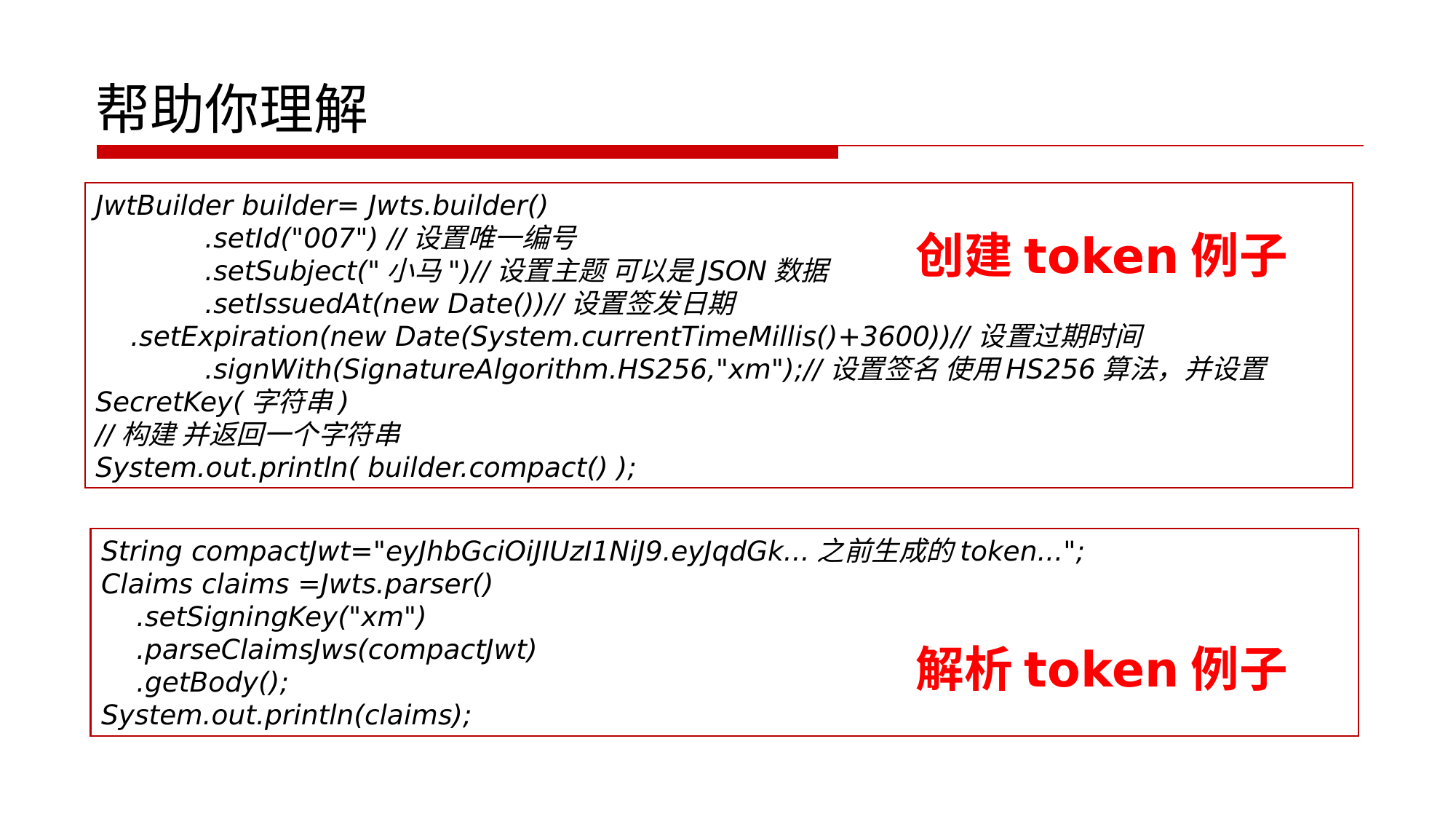

# 帮助你理解
JwtBuilder builder= Jwts.builder()
	.setId("007") //设置唯一编号
	.setSubject("小马")//设置主题 可以是JSON数据
	.setIssuedAt(new Date())//设置签发日期
    .setExpiration(new Date(System.currentTimeMillis()+3600))//设置过期时间
	.signWith(SignatureAlgorithm.HS256,"xm");//设置签名 使用HS256算法，并设置SecretKey(字符串)
//构建 并返回一个字符串
System.out.println( builder.compact() );
创建token例子
String compactJwt="eyJhbGciOiJIUzI1NiJ9.eyJqdGk...之前生成的token...";
Claims claims =Jwts.parser()
    .setSigningKey("xm")
    .parseClaimsJws(compactJwt)
    .getBody();
System.out.println(claims);
解析token例子